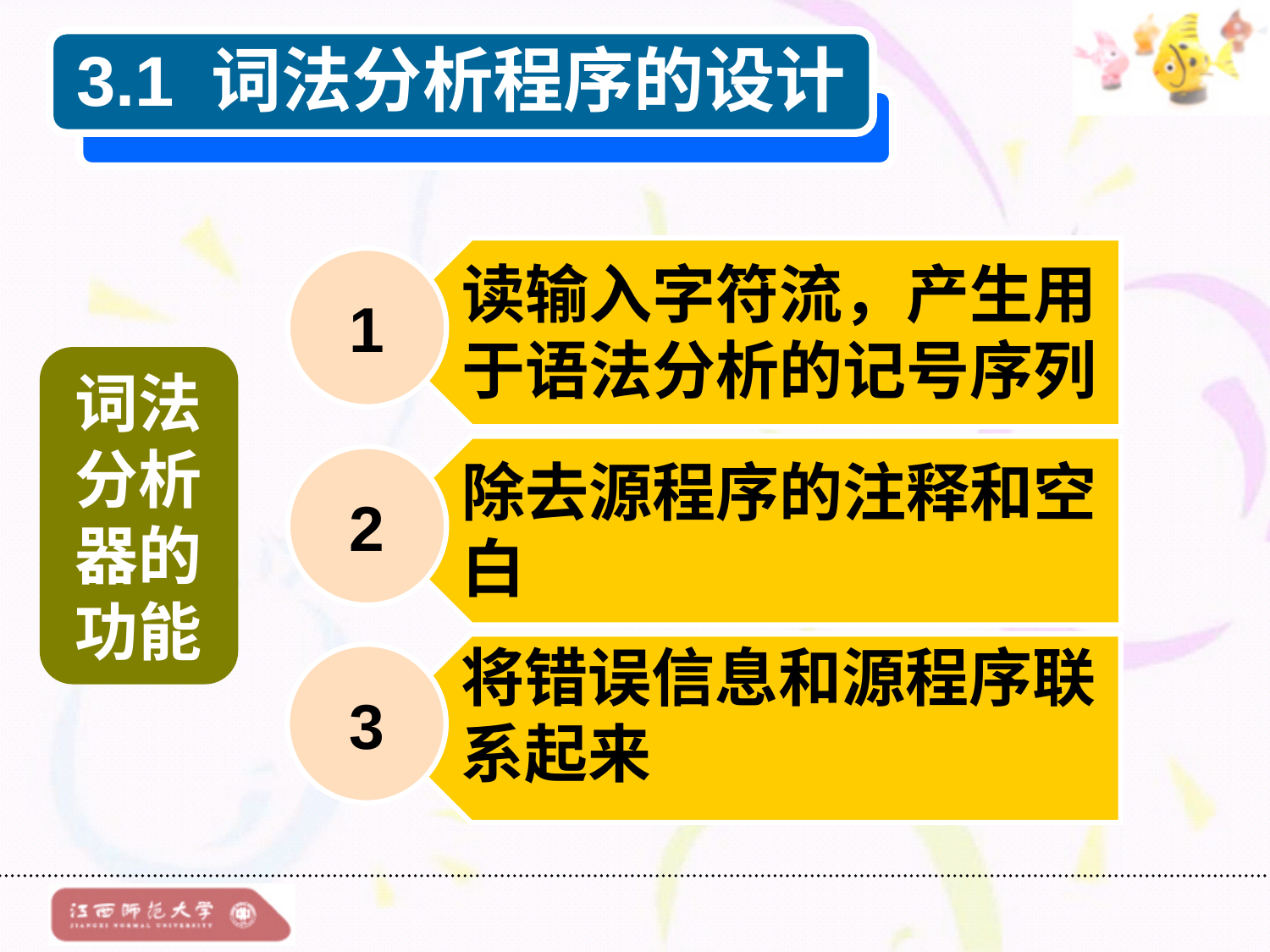

3.1 词法分析程序的设计

读输入字符流，产生用于语法分析的记号序列
1
词法分析器的功能

除去源程序的注释和空白
2
将错误信息和源程序联系起来

3